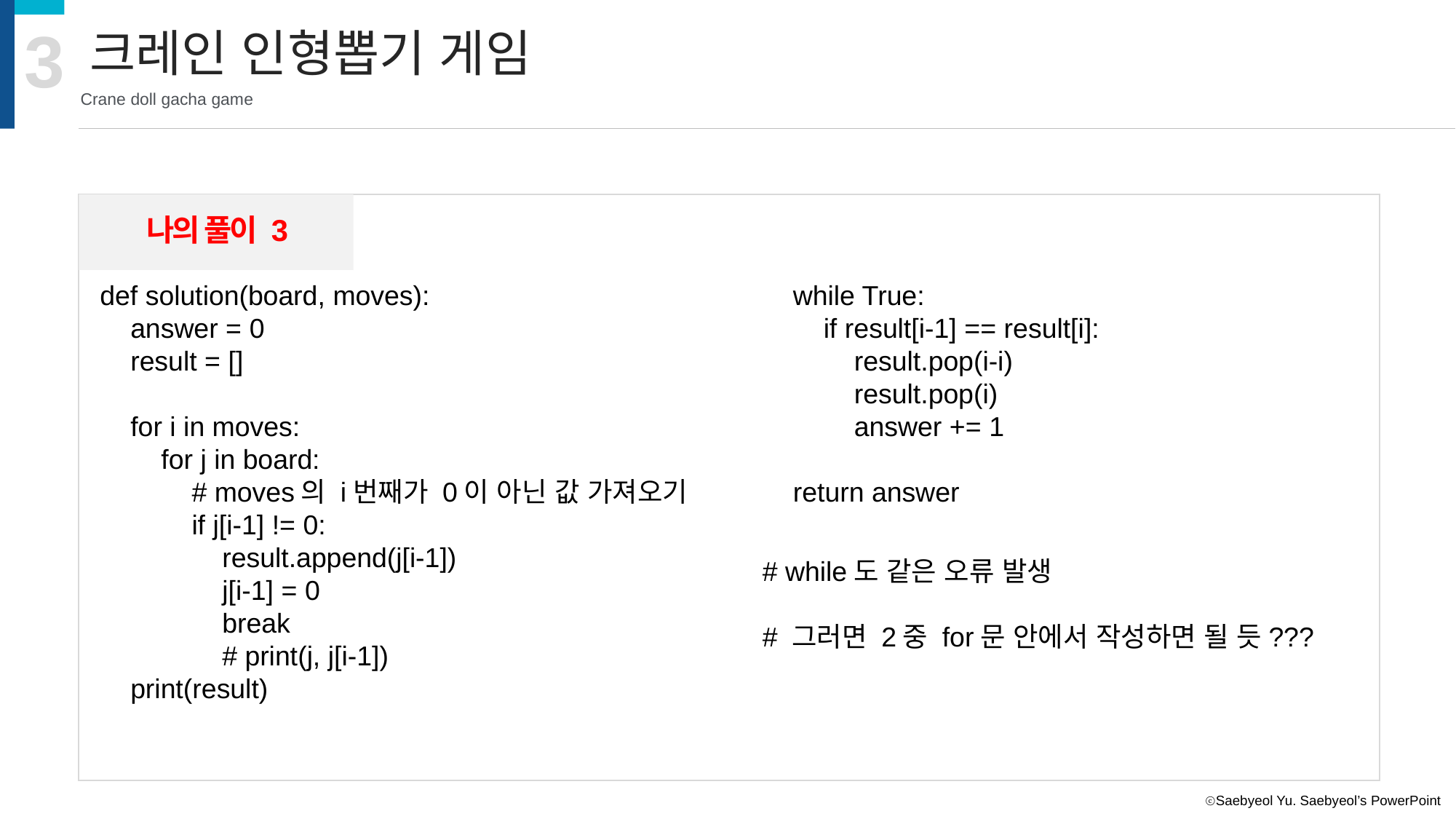

3
크레인 인형뽑기 게임
Crane doll gacha game

나의 풀이 3
def solution(board, moves):
    answer = 0
    result = []

    for i in moves:
        for j in board:
            # moves의 i번째가 0이 아닌 값 가져오기
            if j[i-1] != 0:
                result.append(j[i-1])
                j[i-1] = 0
                break
                # print(j, j[i-1])
    print(result)
    while True:
        if result[i-1] == result[i]:
            result.pop(i-i)
            result.pop(i)
            answer += 1

    return answer

# while도 같은 오류 발생

# 그러면 2중 for문 안에서 작성하면 될 듯???